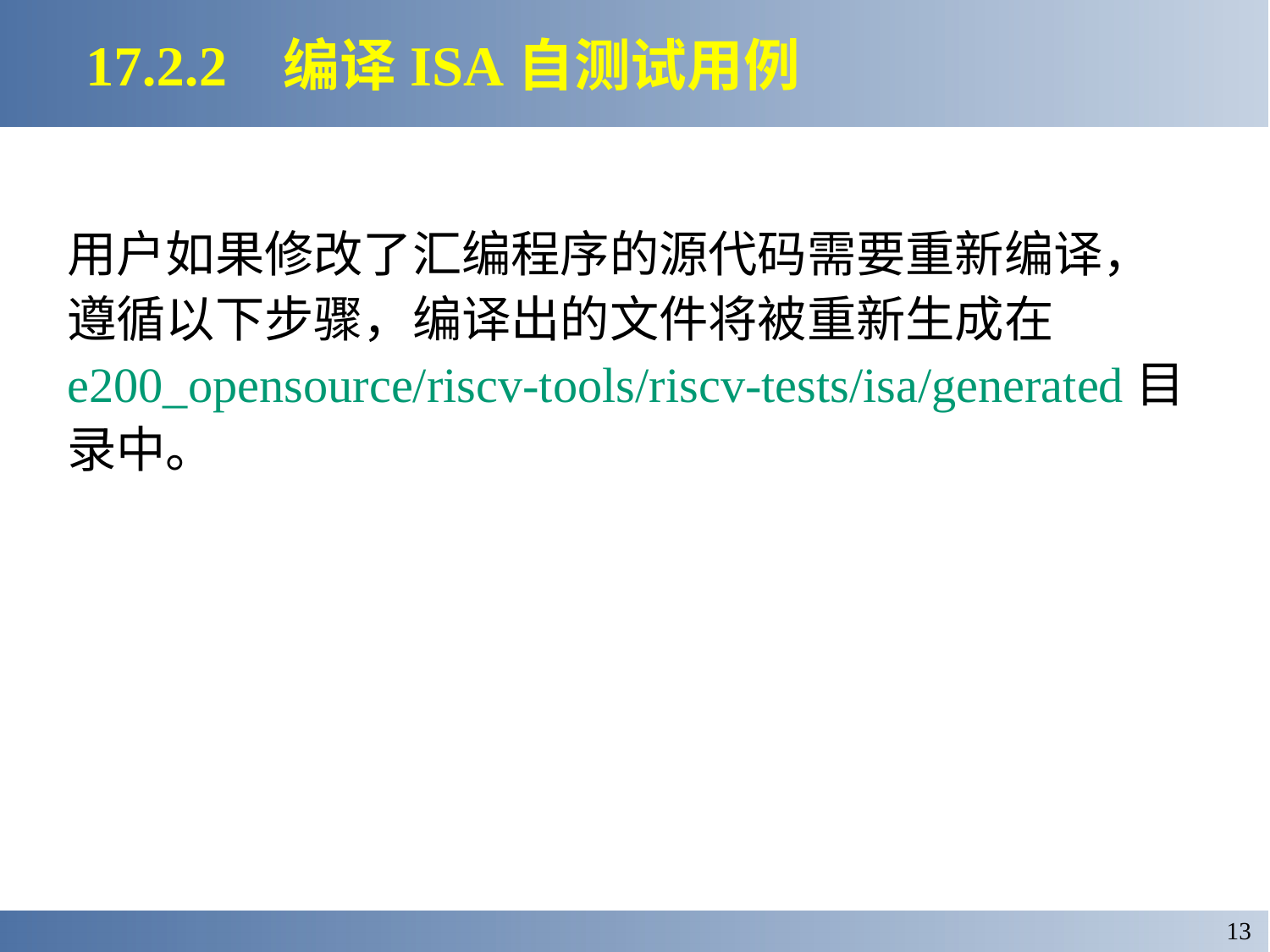

17.2.2   编译ISA自测试用例
用户如果修改了汇编程序的源代码需要重新编译，遵循以下步骤，编译出的文件将被重新生成在e200_opensource/riscv-tools/riscv-tests/isa/generated目录中。